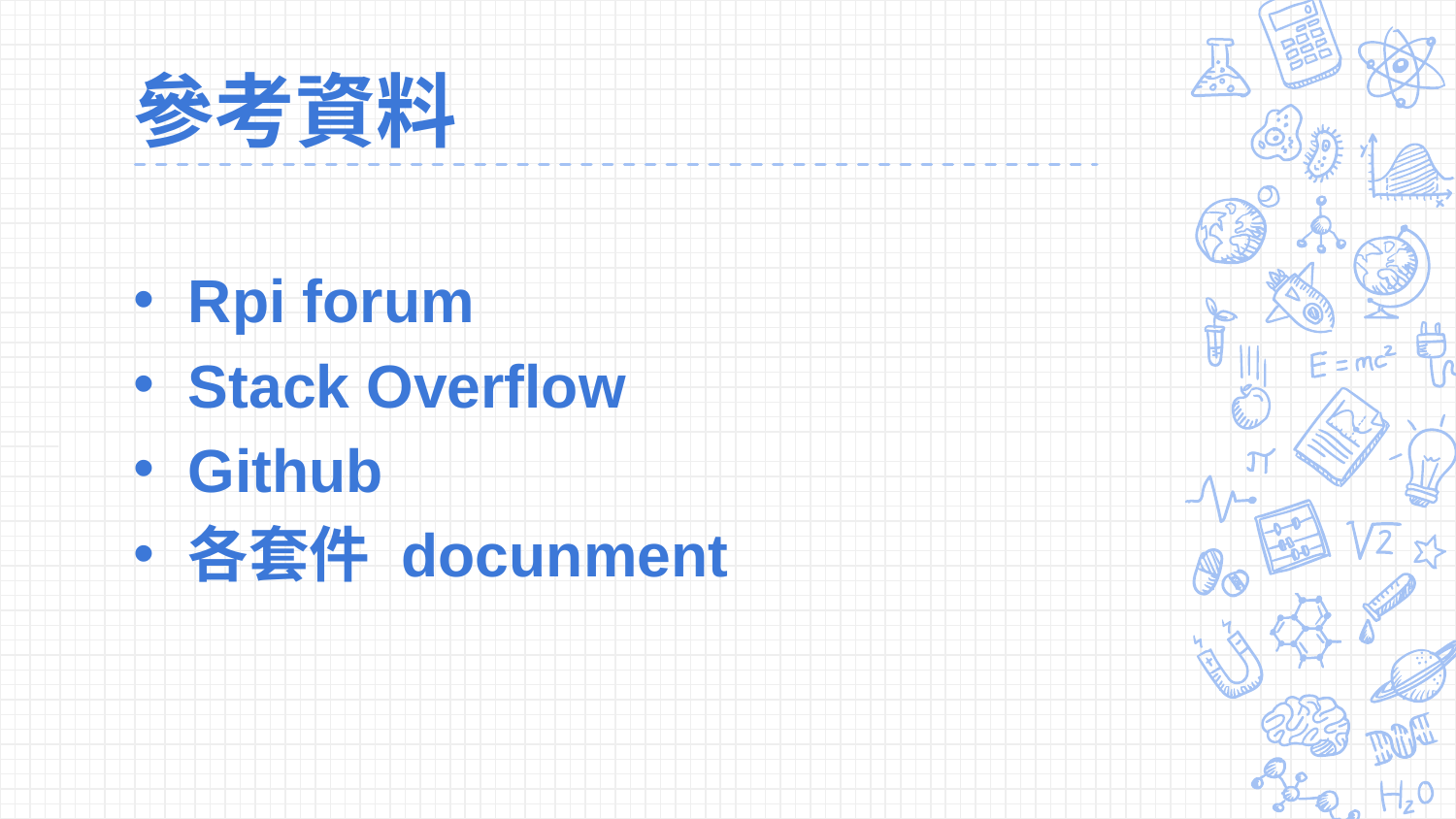

# 參考資料
Rpi forum
Stack Overflow
Github
各套件 docunment